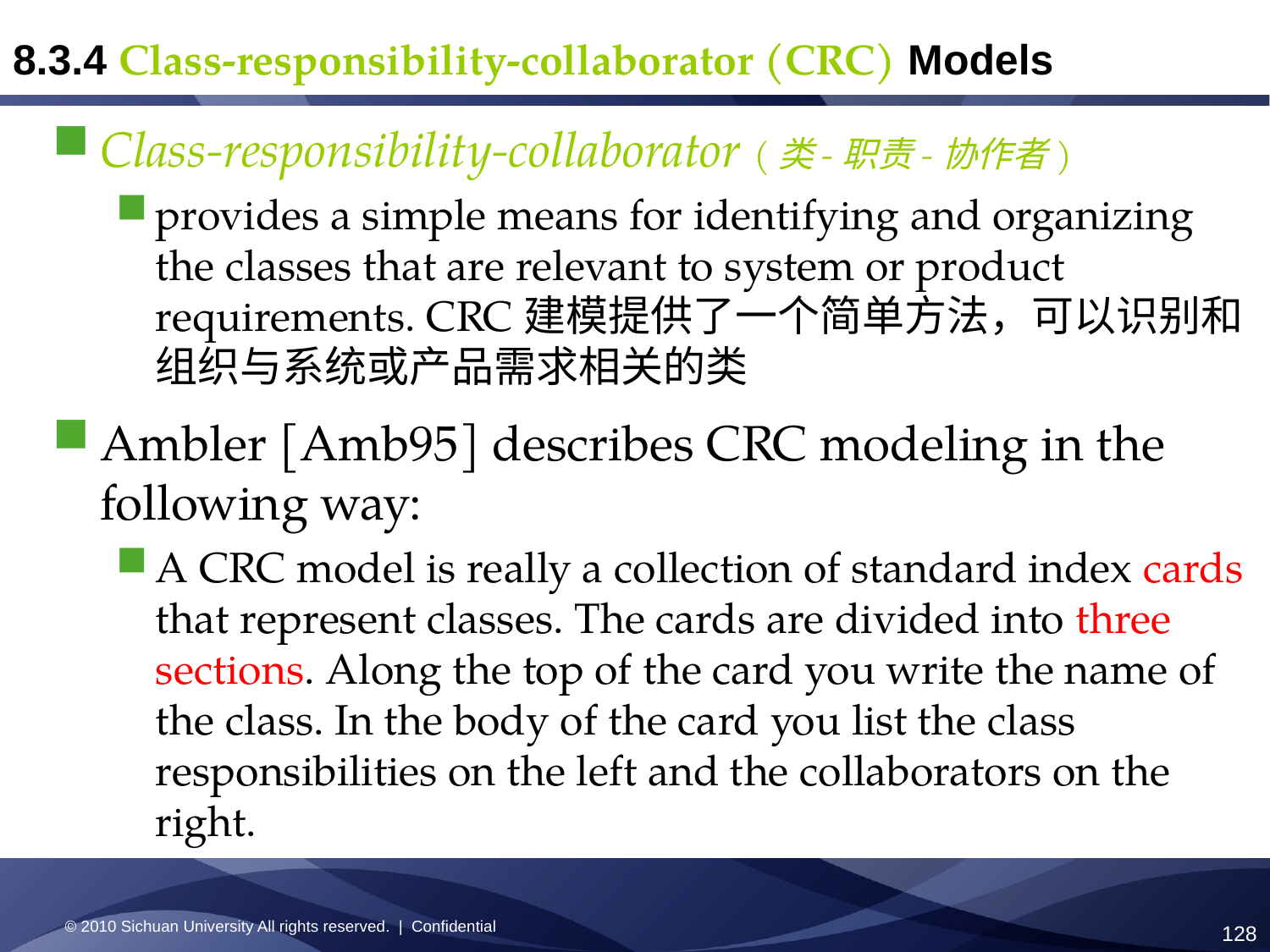

# 8.3.4 Class-responsibility-collaborator (CRC) Models
Class-responsibility-collaborator (类-职责-协作者)
provides a simple means for identifying and organizing the classes that are relevant to system or product requirements. CRC建模提供了一个简单方法，可以识别和组织与系统或产品需求相关的类
Ambler [Amb95] describes CRC modeling in the following way:
A CRC model is really a collection of standard index cards that represent classes. The cards are divided into three sections. Along the top of the card you write the name of the class. In the body of the card you list the class responsibilities on the left and the collaborators on the right.
© 2010 Sichuan University All rights reserved.  |  Confidential
128